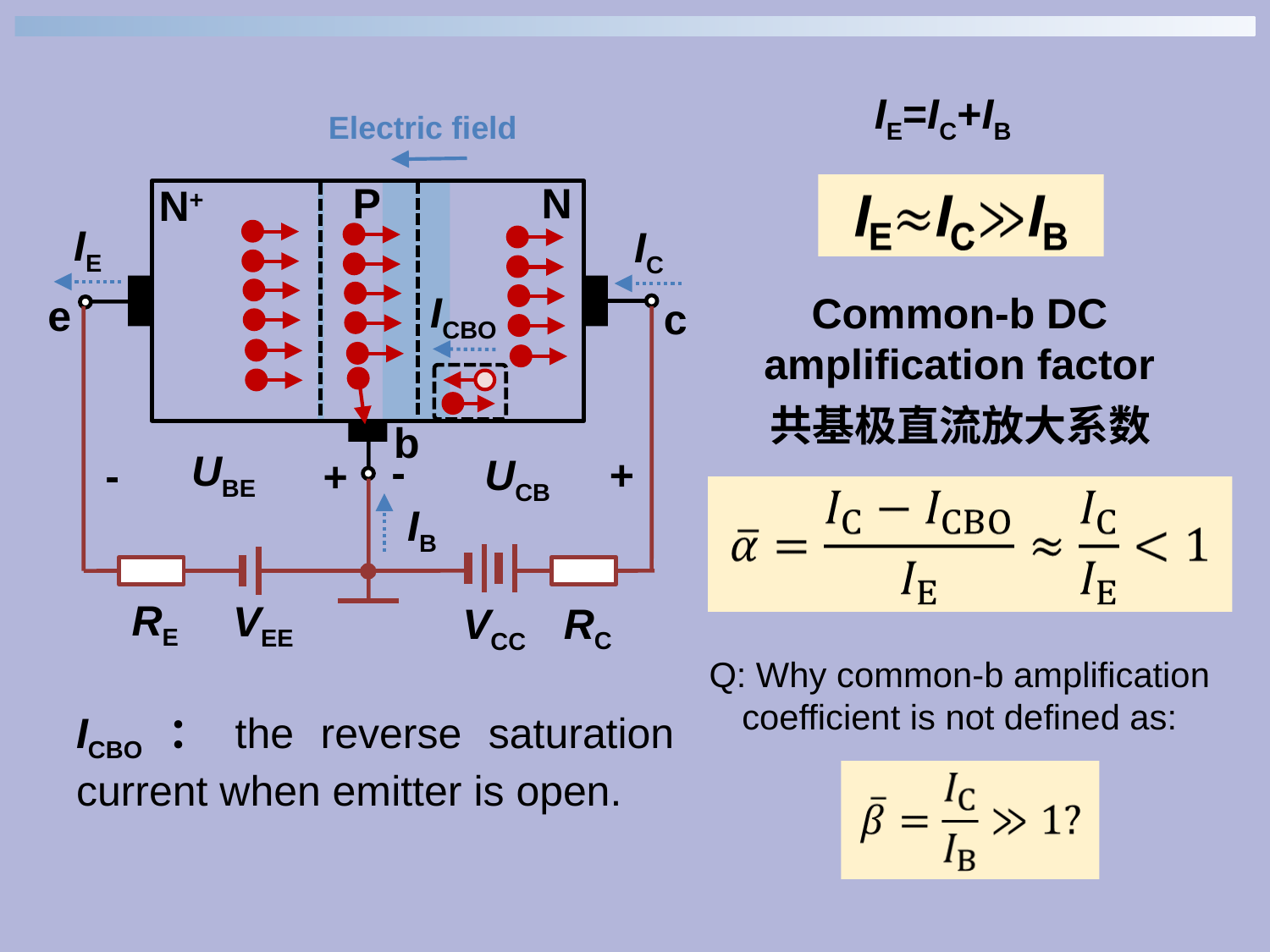

IE=IC+IB
Electric field
P
N
N+

e
c

b

IE

IB

RE
VEE
RC
VCC
IC
UBE
-
+
UCB
-
+

ICBO
Common-b DC amplification factor

共基极直流放大系数

Q: Why common-b amplification coefficient is not defined as:
ICBO：the reverse saturation current when emitter is open.